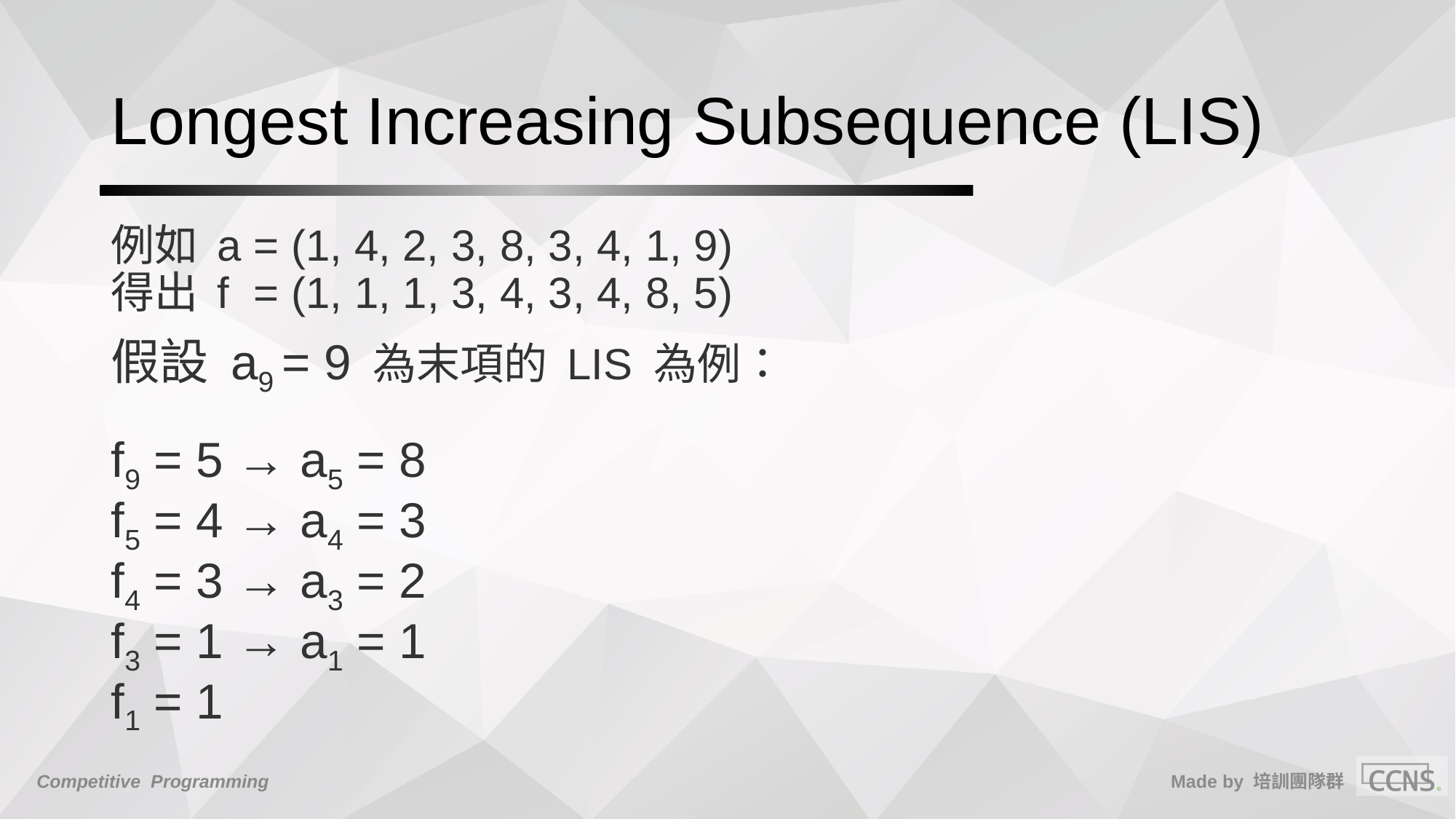

# Longest Increasing Subsequence (LIS)
例如 a = (1, 4, 2, 3, 8, 3, 4, 1, 9)
得出 f  = (1, 1, 1, 3, 4, 3, 4, 8, 5)
假設 a9 = 9 為末項的 LIS 為例：
f9 = 5 → a5 = 8
f5 = 4 → a4 = 3
f4 = 3 → a3 = 2
f3 = 1 → a1 = 1
f1 = 1